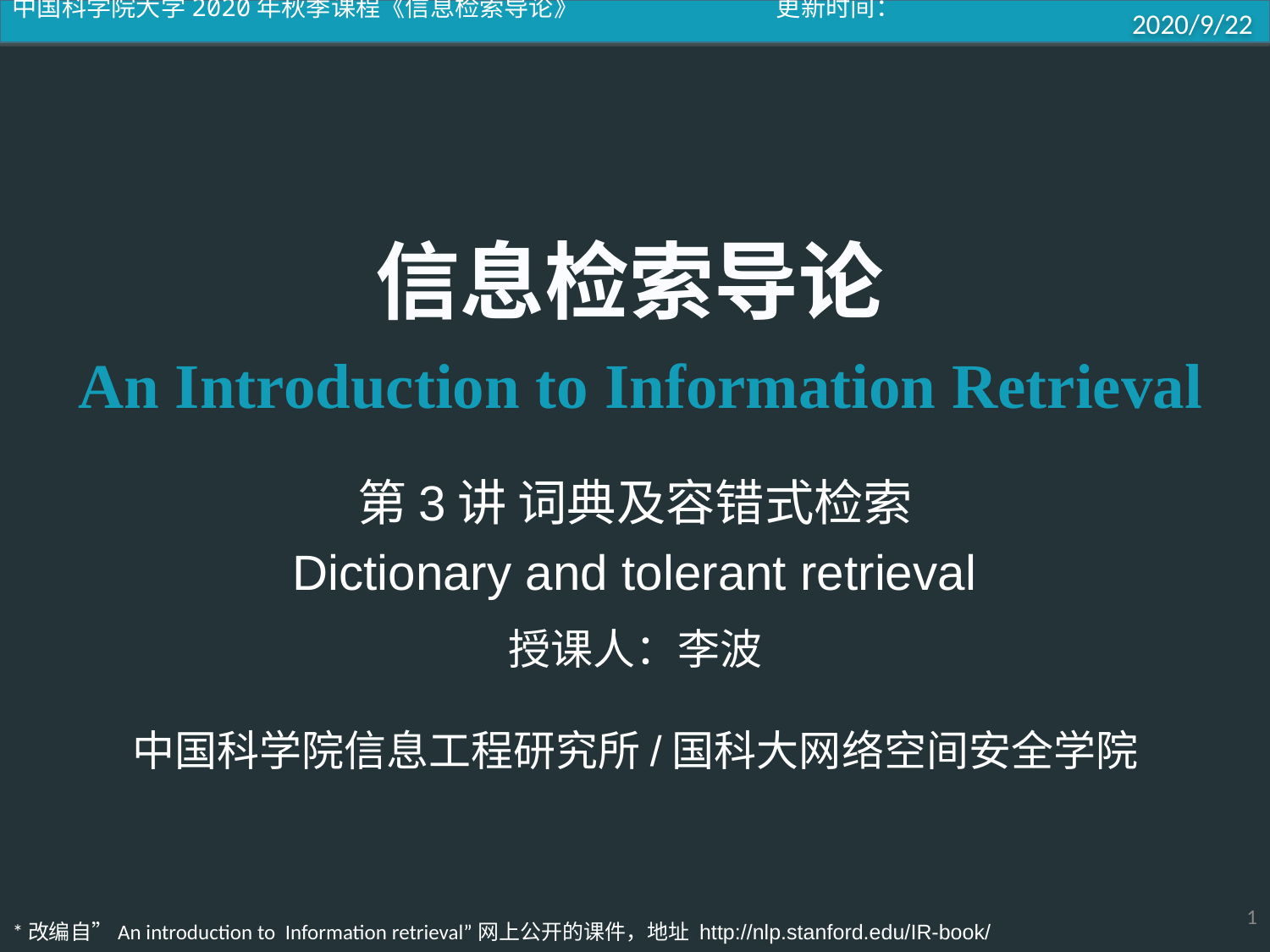

2020/9/22
第3讲 词典及容错式检索
Dictionary and tolerant retrieval

1